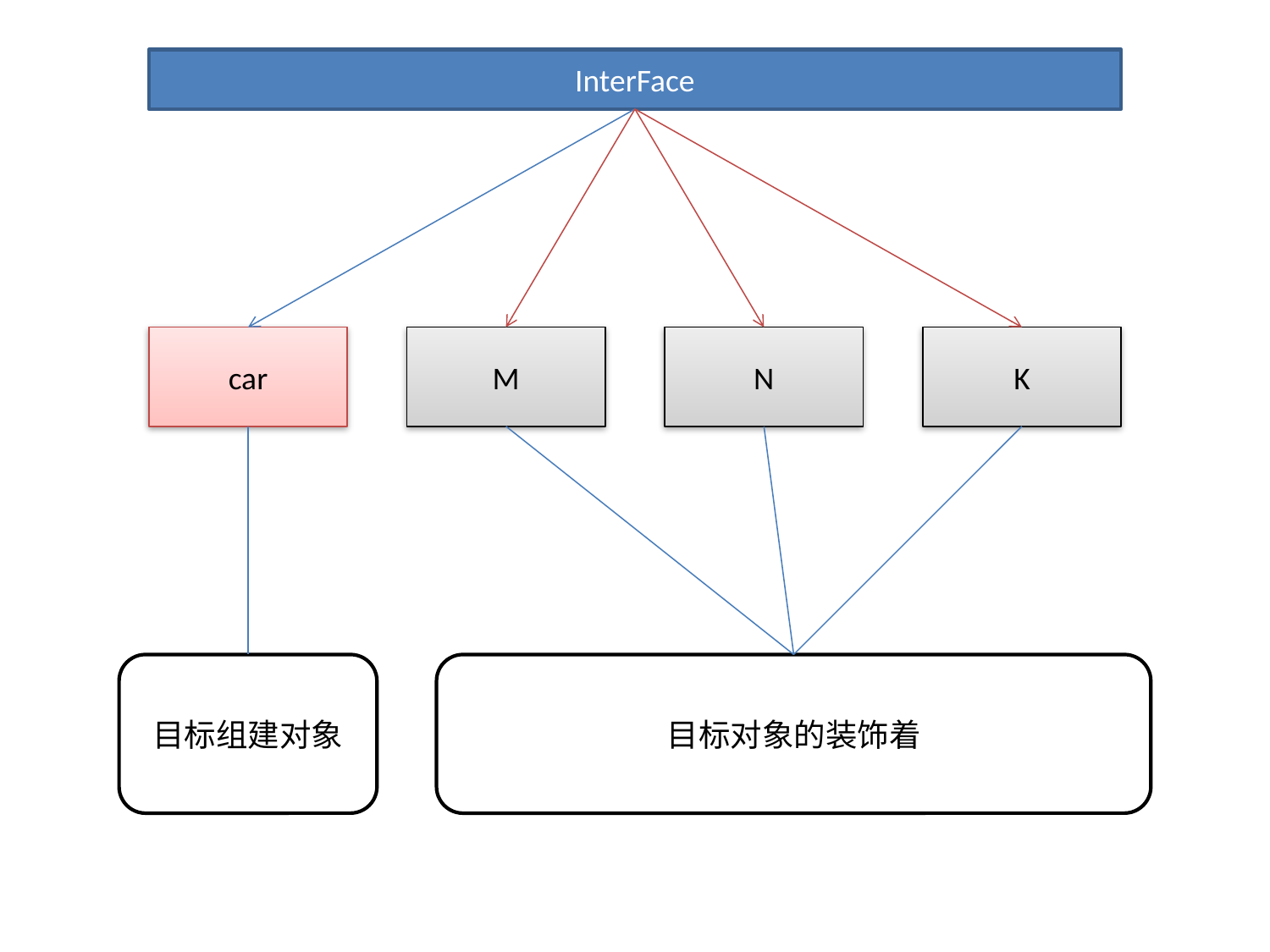

InterFace
car
M
N
K
目标组建对象
目标对象的装饰着